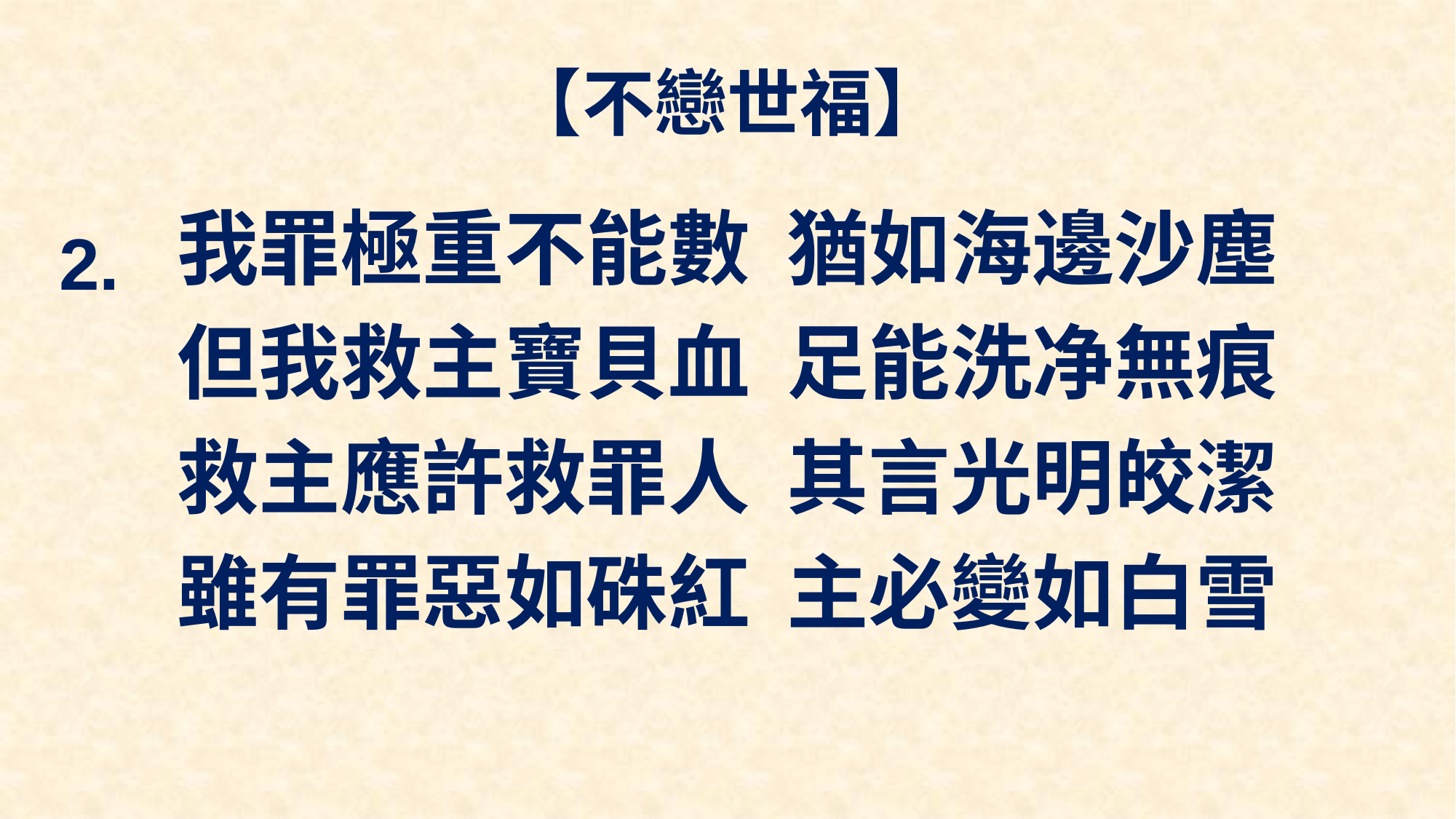

# 【不戀世福】
我罪極重不能數  猶如海邊沙塵
但我救主寶貝血  足能洗净無痕
救主應許救罪人  其言光明皎潔
雖有罪惡如硃紅  主必變如白雪
2.